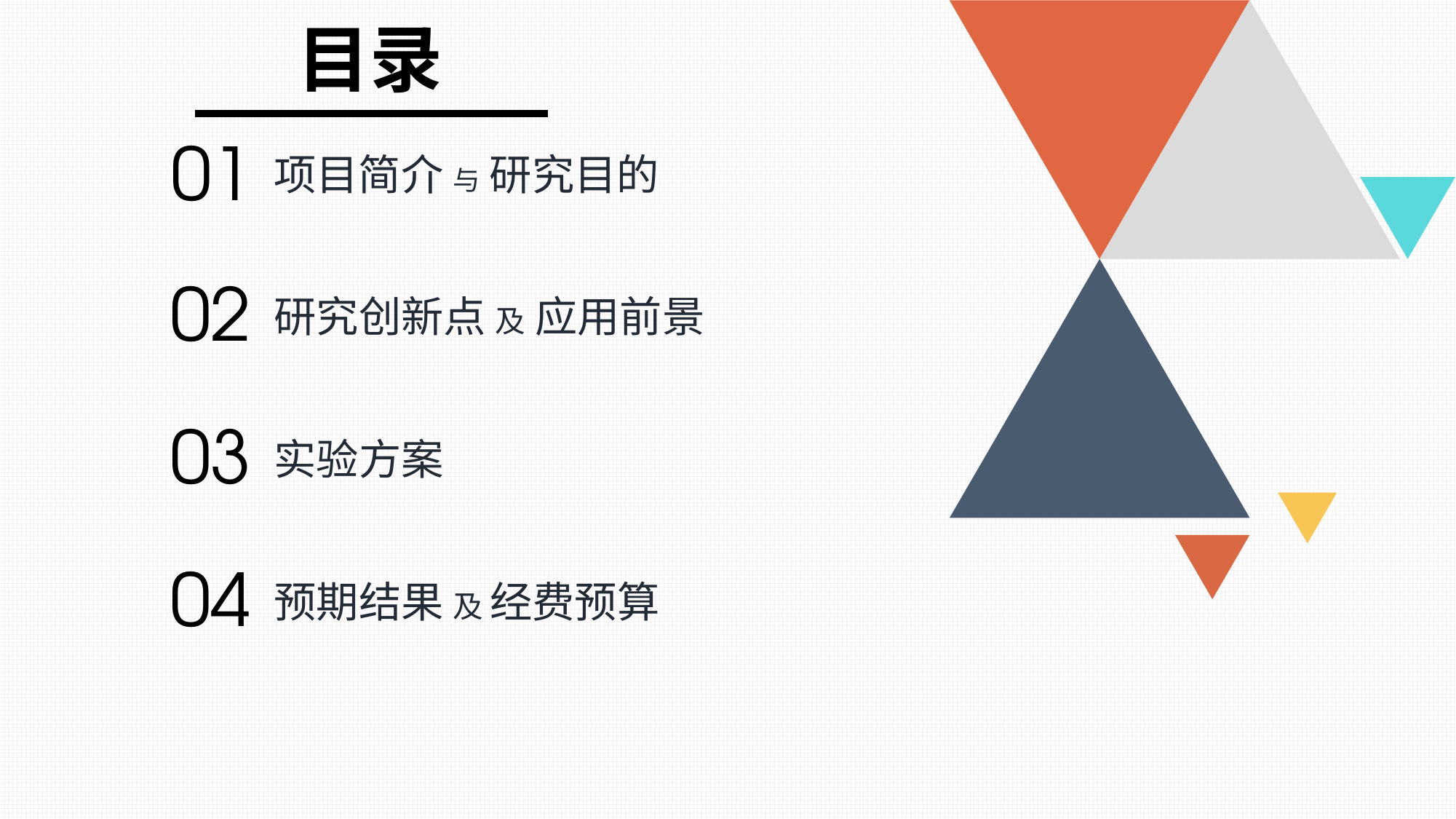

目录

01
项目简介 与 研究目的

02
研究创新点 及 应用前景
03
实验方案

04
预期结果 及 经费预算